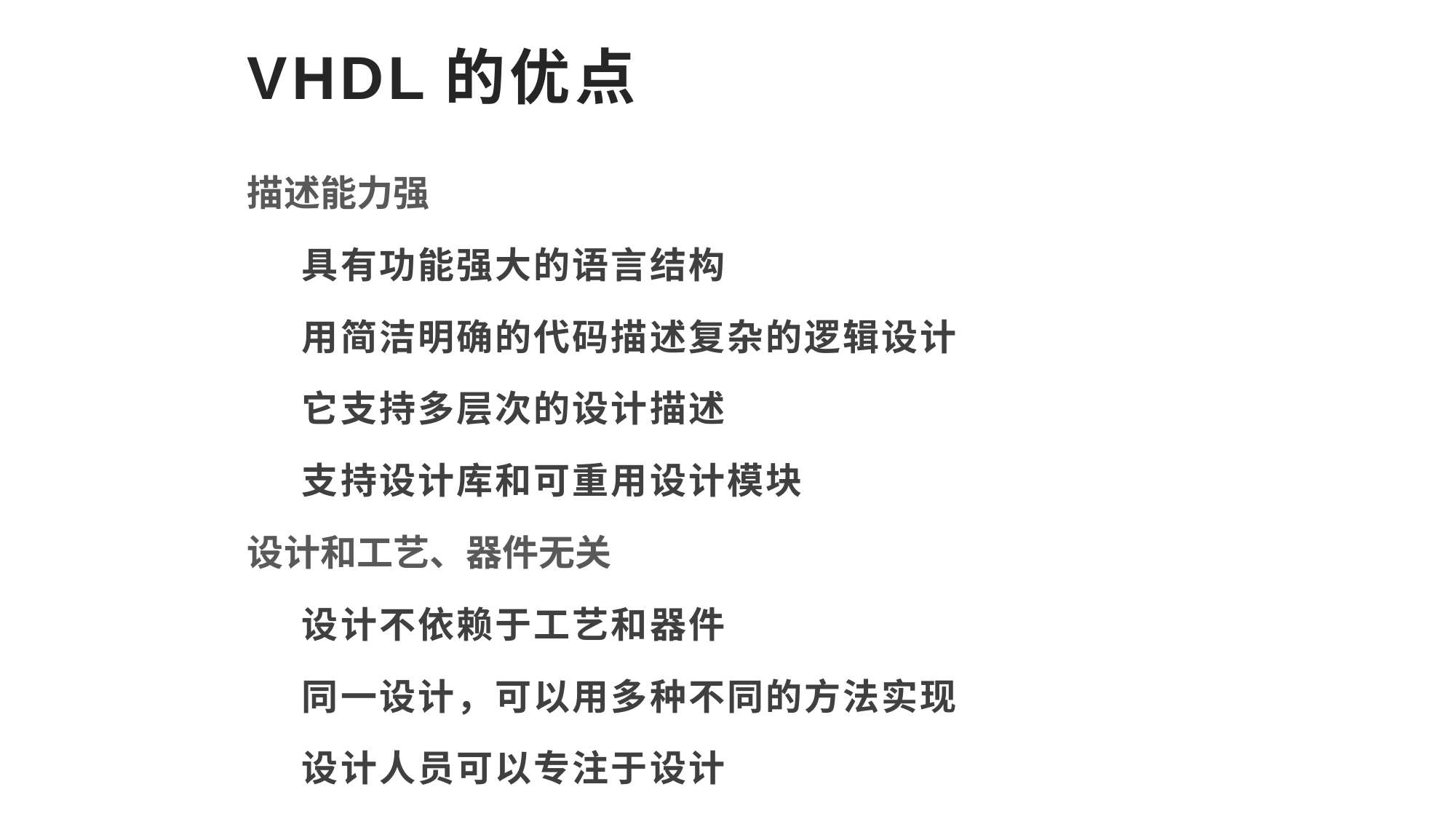

# VHDL的优点
描述能力强
具有功能强大的语言结构
用简洁明确的代码描述复杂的逻辑设计
它支持多层次的设计描述
支持设计库和可重用设计模块
设计和工艺、器件无关
设计不依赖于工艺和器件
同一设计，可以用多种不同的方法实现
设计人员可以专注于设计